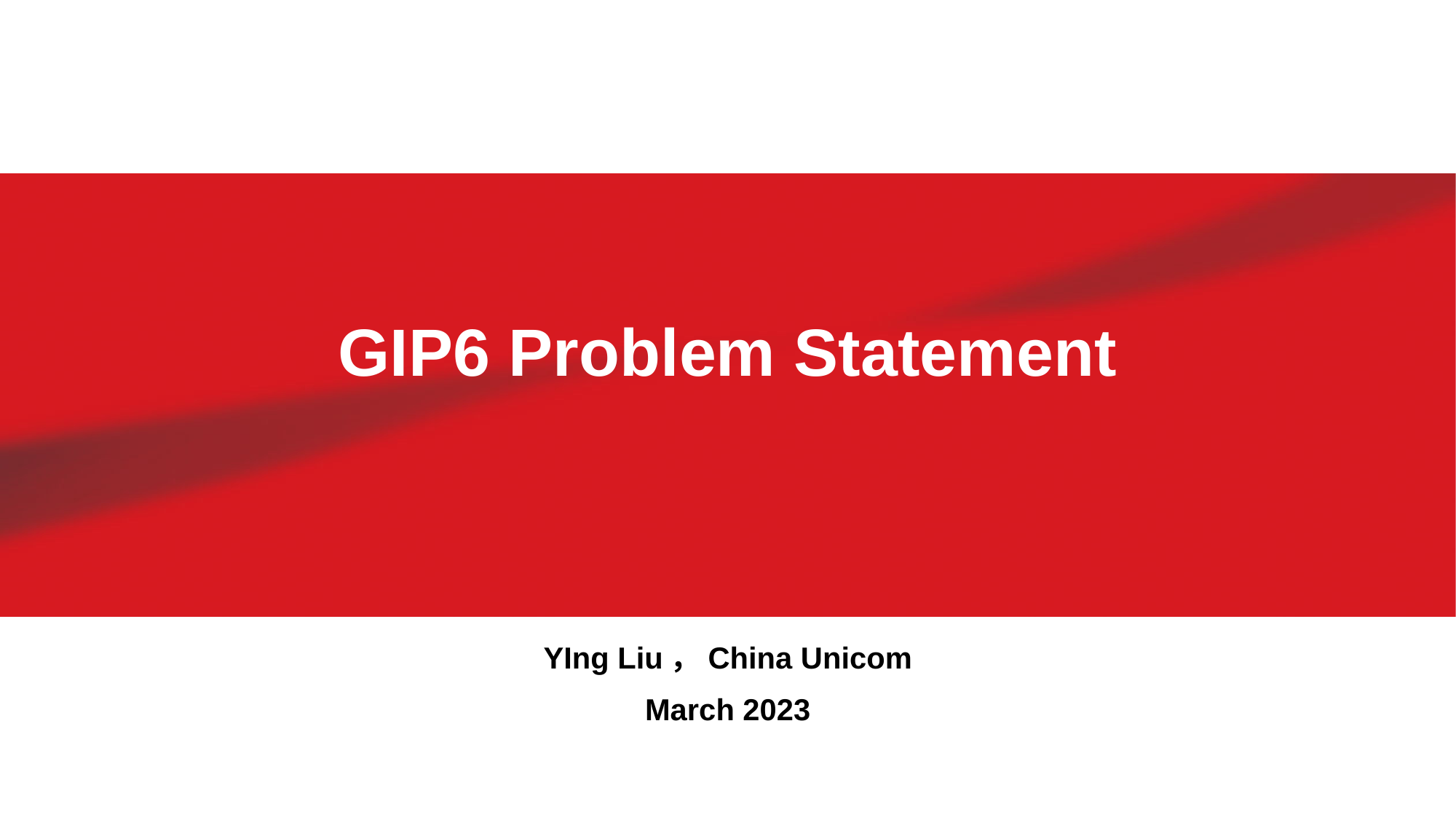

# GIP6 Problem Statement
YIng Liu，China Unicom
March 2023
研院 未来网络研究部